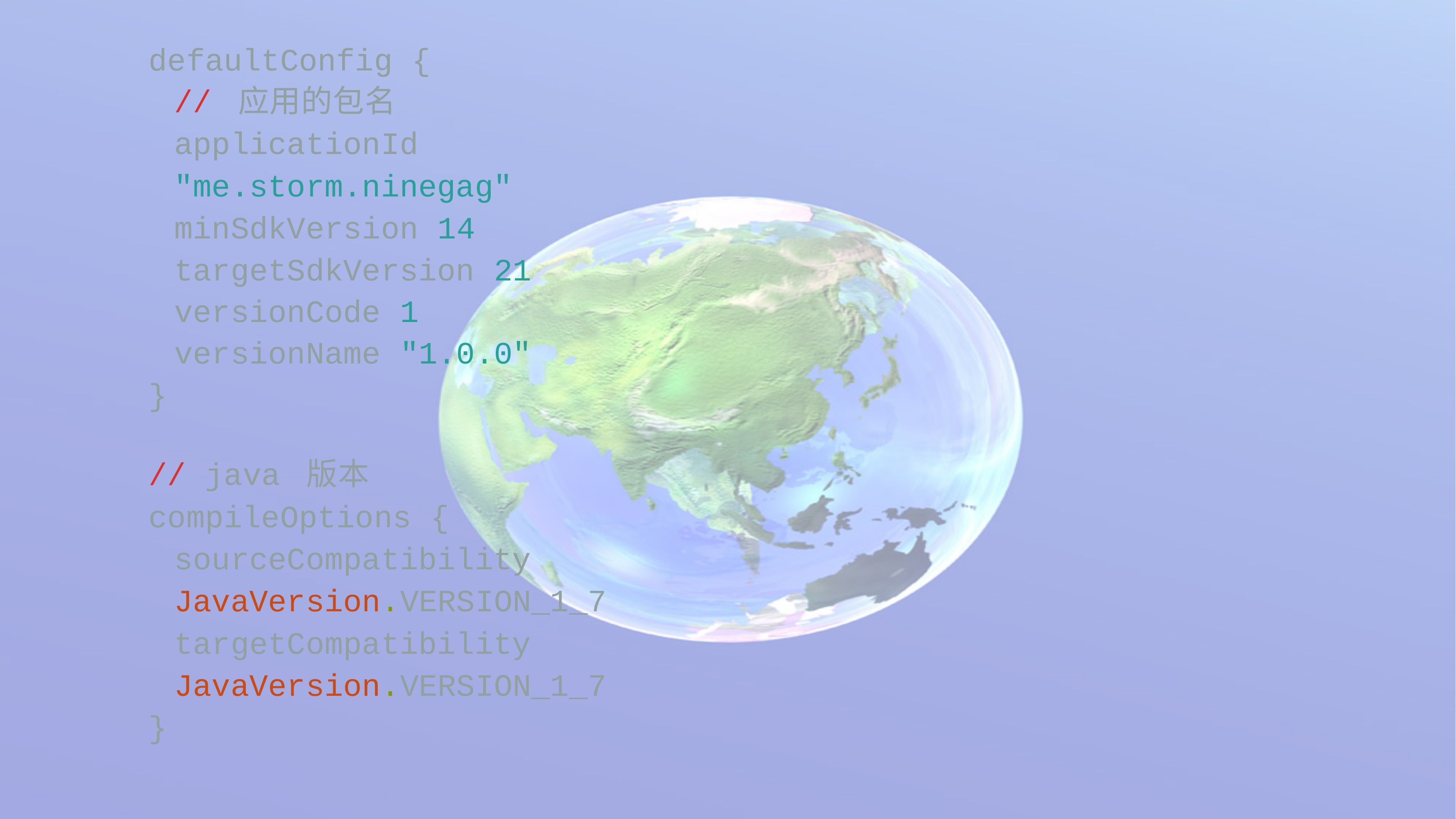

defaultConfig {
// 应用的包名
applicationId "me.storm.ninegag"  minSdkVersion 14
targetSdkVersion 21
versionCode 1
versionName "1.0.0"
}

// java 版本 compileOptions {
sourceCompatibility JavaVersion.VERSION_1_7  targetCompatibility JavaVersion.VERSION_1_7
}